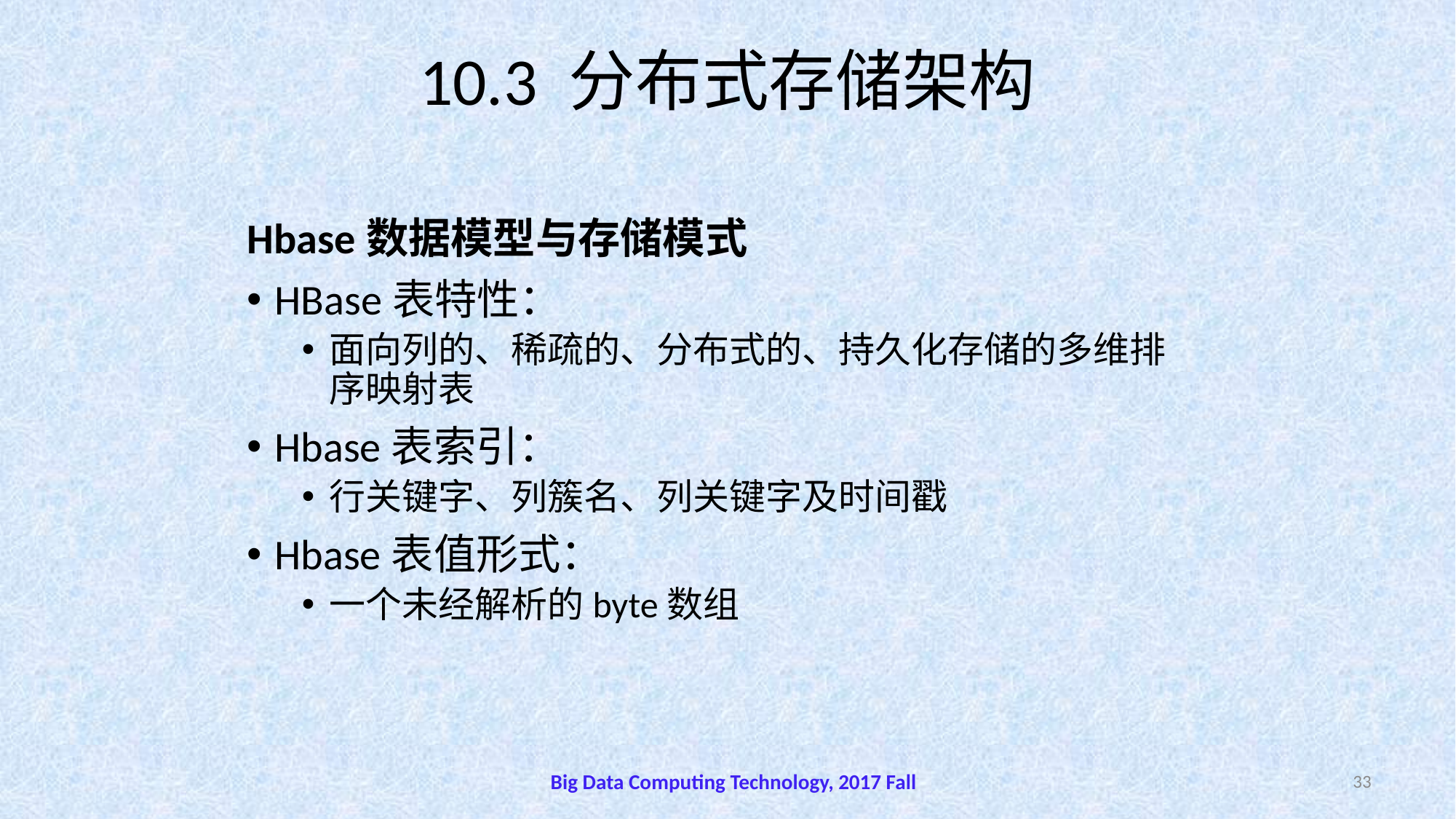

# 10.3 分布式存储架构
Hbase数据模型与存储模式
HBase表特性：
面向列的、稀疏的、分布式的、持久化存储的多维排序映射表
Hbase表索引：
行关键字、列簇名、列关键字及时间戳
Hbase表值形式：
一个未经解析的byte数组
Big Data Computing Technology, 2017 Fall
33